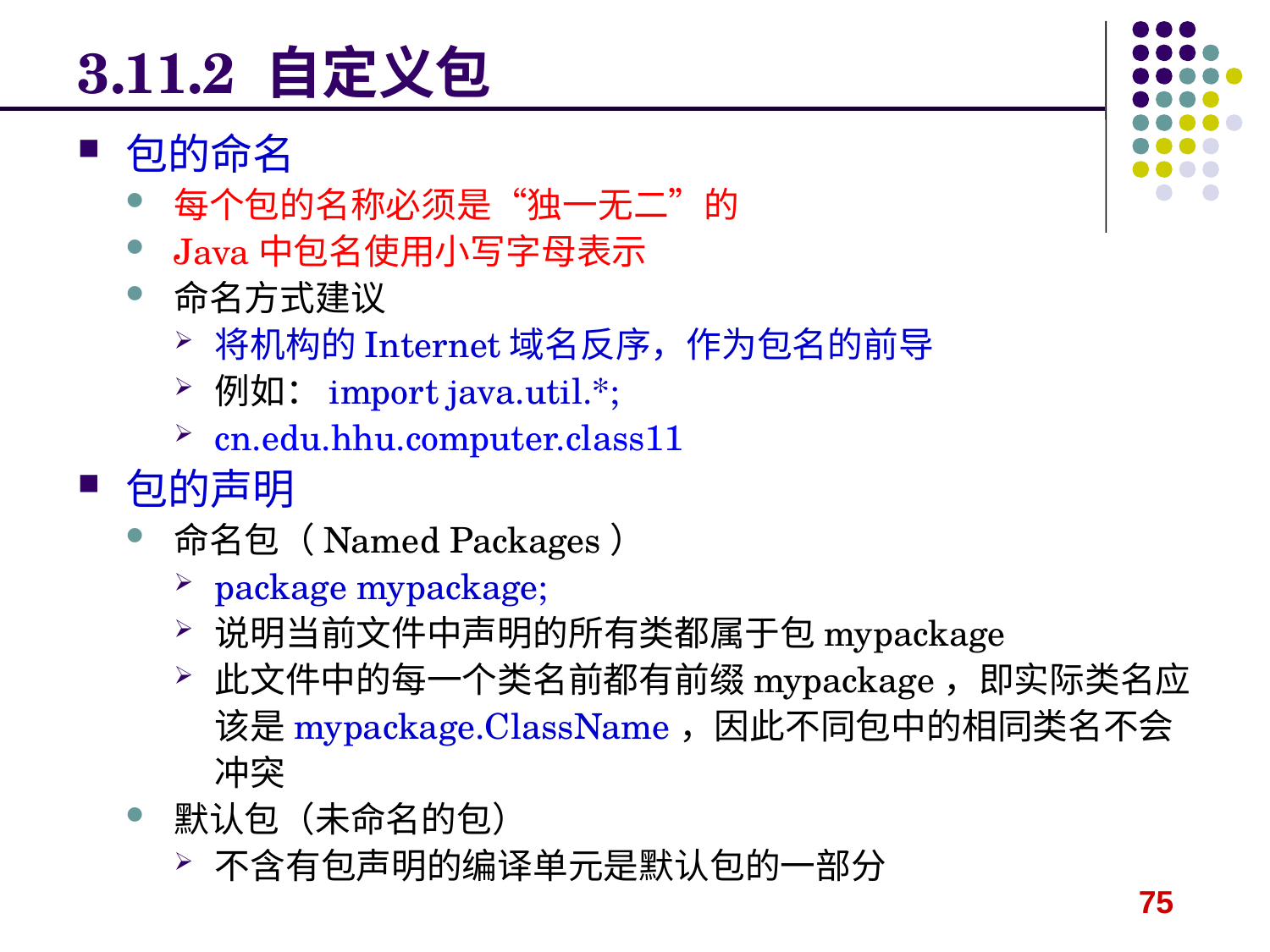

# 3.11.2 自定义包
包的命名
每个包的名称必须是“独一无二”的
Java中包名使用小写字母表示
命名方式建议
将机构的Internet域名反序，作为包名的前导
例如：import java.util.*;
cn.edu.hhu.computer.class11
包的声明
命名包（Named Packages）
package mypackage;
说明当前文件中声明的所有类都属于包mypackage
此文件中的每一个类名前都有前缀mypackage，即实际类名应该是mypackage.ClassName，因此不同包中的相同类名不会冲突
默认包（未命名的包）
不含有包声明的编译单元是默认包的一部分